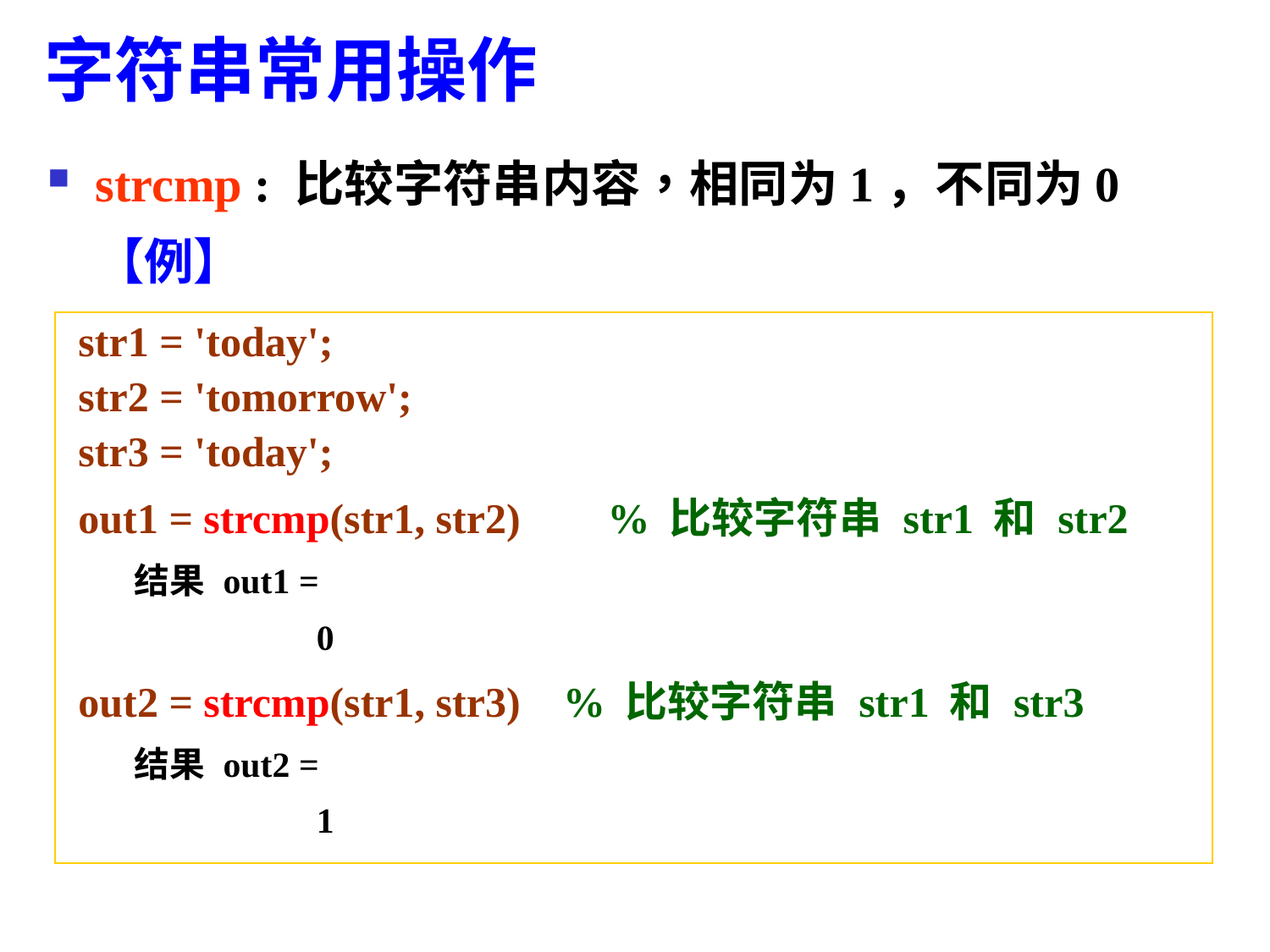

字符串常用操作
strcmp : 比较字符串内容，相同为1，不同为0
	【例】

| str1 = 'today'; str2 = 'tomorrow'; str3 = 'today'; out1 = strcmp(str1, str2) % 比较字符串 str1 和 str2 结果 out1 = 0 out2 = strcmp(str1, str3) % 比较字符串 str1 和 str3 结果 out2 = 1 |
| --- |
12